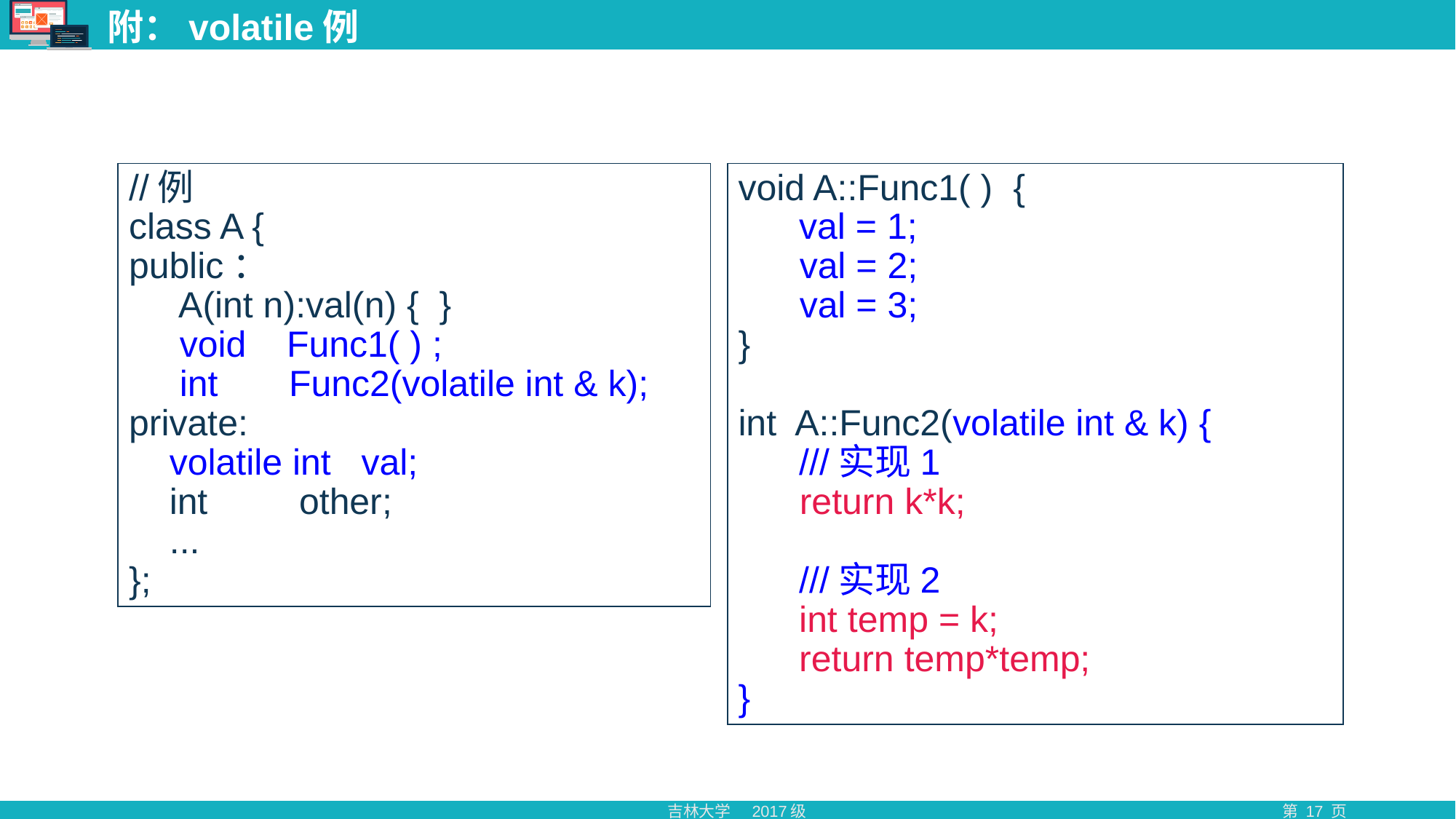

# 附：volatile例
//例
class A {
public：
     A(int n):val(n) {  }
     void    Func1( ) ;
     int       Func2(volatile int & k);
private:
    volatile int   val;
    int         other;
    ...
};
void A::Func1( )  {
      val = 1;
      val = 2;
      val = 3;
}

int  A::Func2(volatile int & k) {
      ///实现1
      return k*k;
      ///实现2
      int temp = k;
      return temp*temp;
}